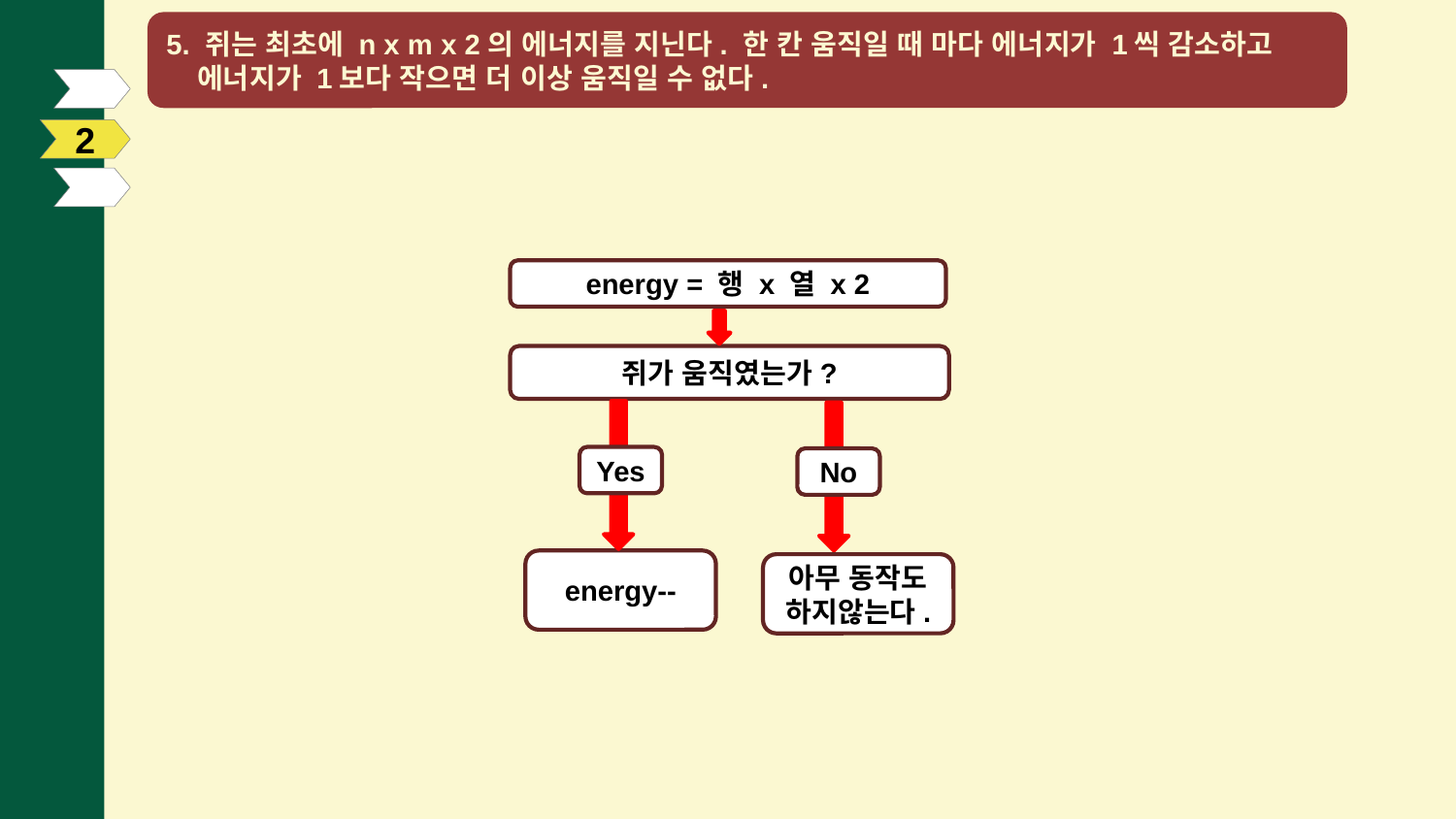

5. 쥐는 최초에 n x m x 2의 에너지를 지닌다. 한 칸 움직일 때 마다 에너지가 1씩 감소하고
   에너지가 1보다 작으면 더 이상 움직일 수 없다.
01

2

energy = 행 x 열 x 2

쥐가 움직였는가?

Yes
No
energy--
아무 동작도 하지않는다.